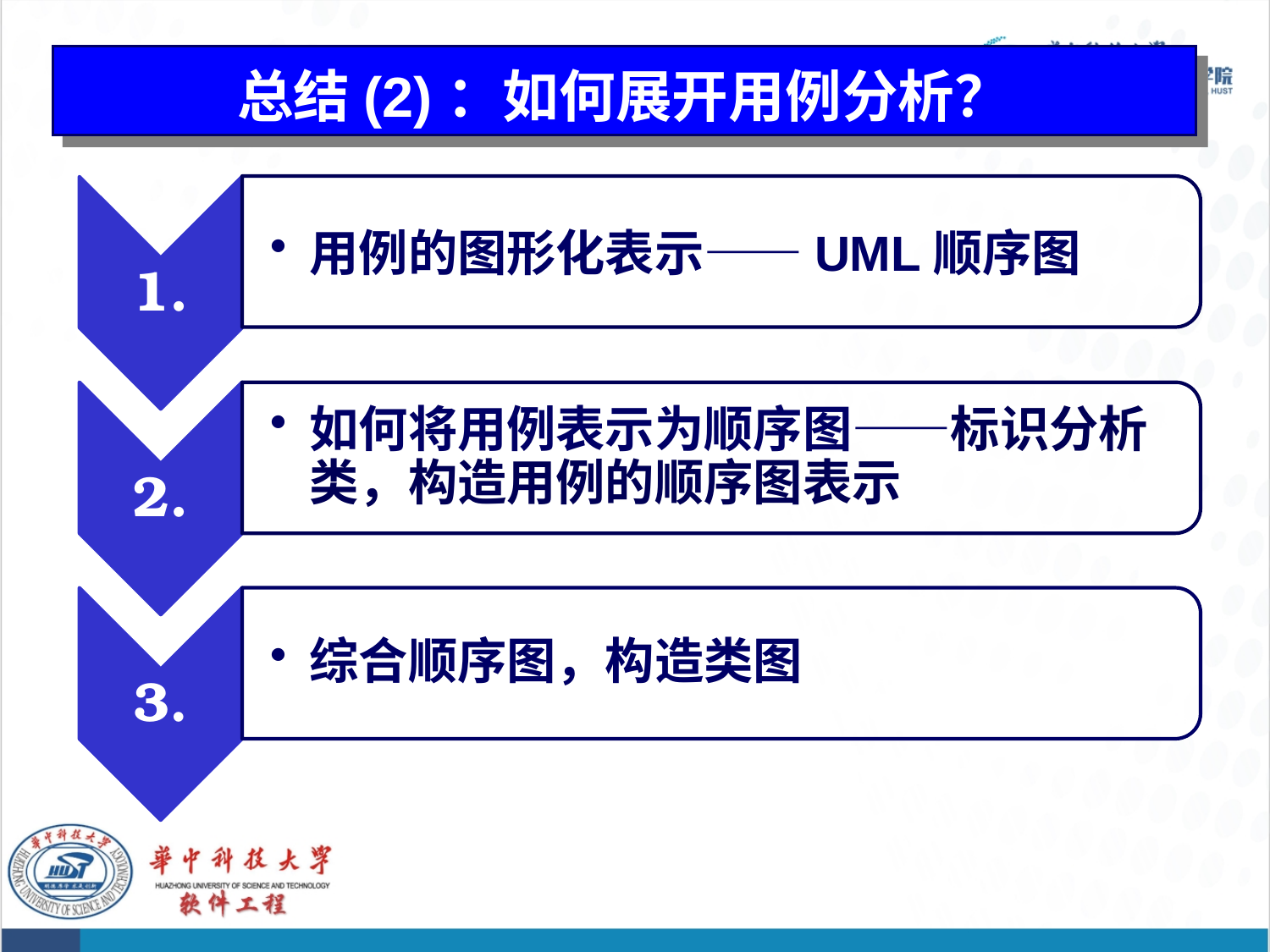

# 总结(2)：如何展开用例分析？
1.
用例的图形化表示——UML顺序图
2.
如何将用例表示为顺序图——标识分析类，构造用例的顺序图表示
3.
综合顺序图，构造类图